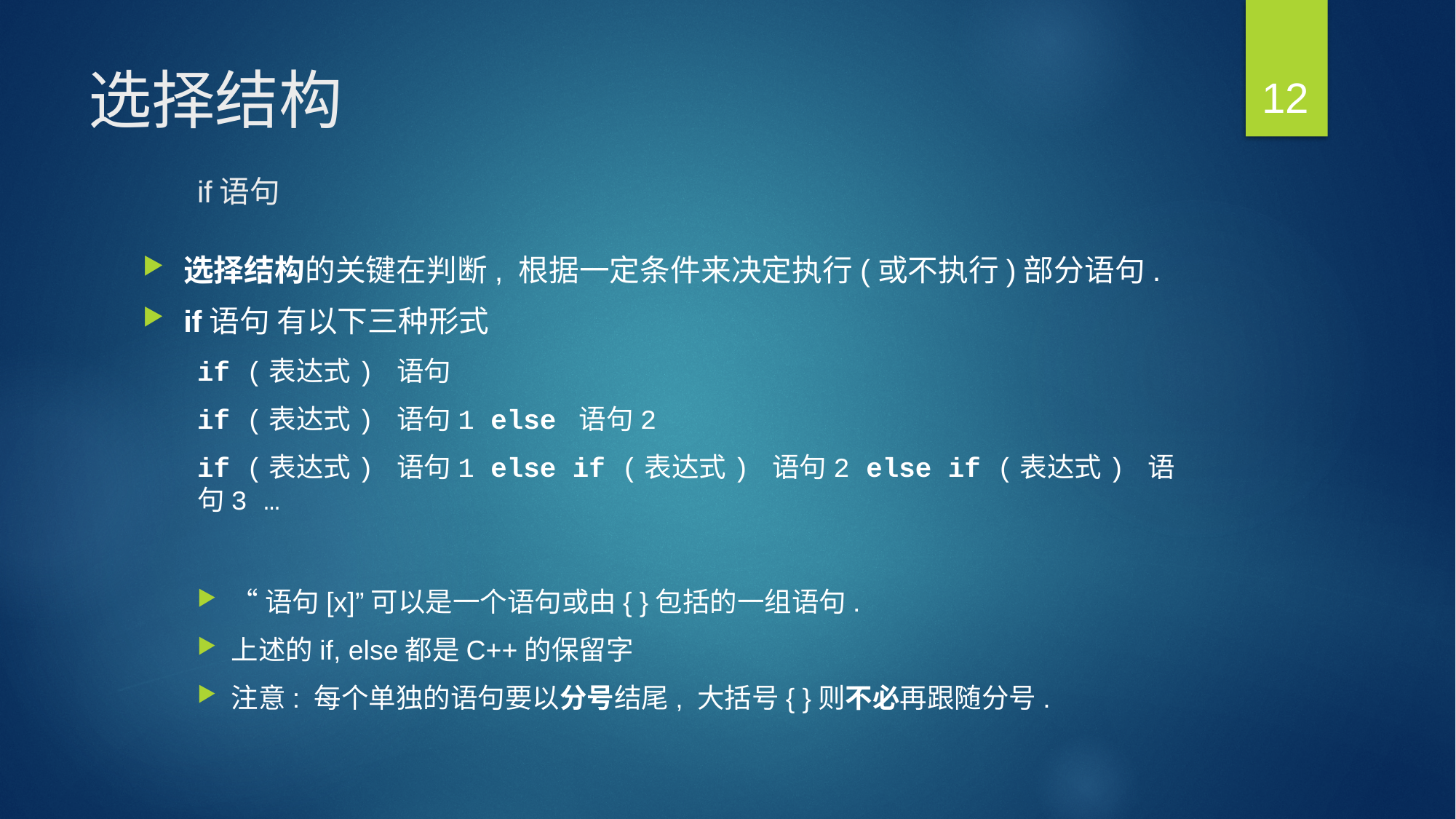

12
# 选择结构 if语句
选择结构的关键在判断, 根据一定条件来决定执行(或不执行)部分语句.
if语句 有以下三种形式
if (表达式) 语句
if (表达式) 语句1 else 语句2
if (表达式) 语句1 else if (表达式) 语句2 else if (表达式) 语句3 …

“语句[x]”可以是一个语句或由{ }包括的一组语句.
上述的if, else都是C++的保留字
注意: 每个单独的语句要以分号结尾, 大括号{ }则不必再跟随分号.